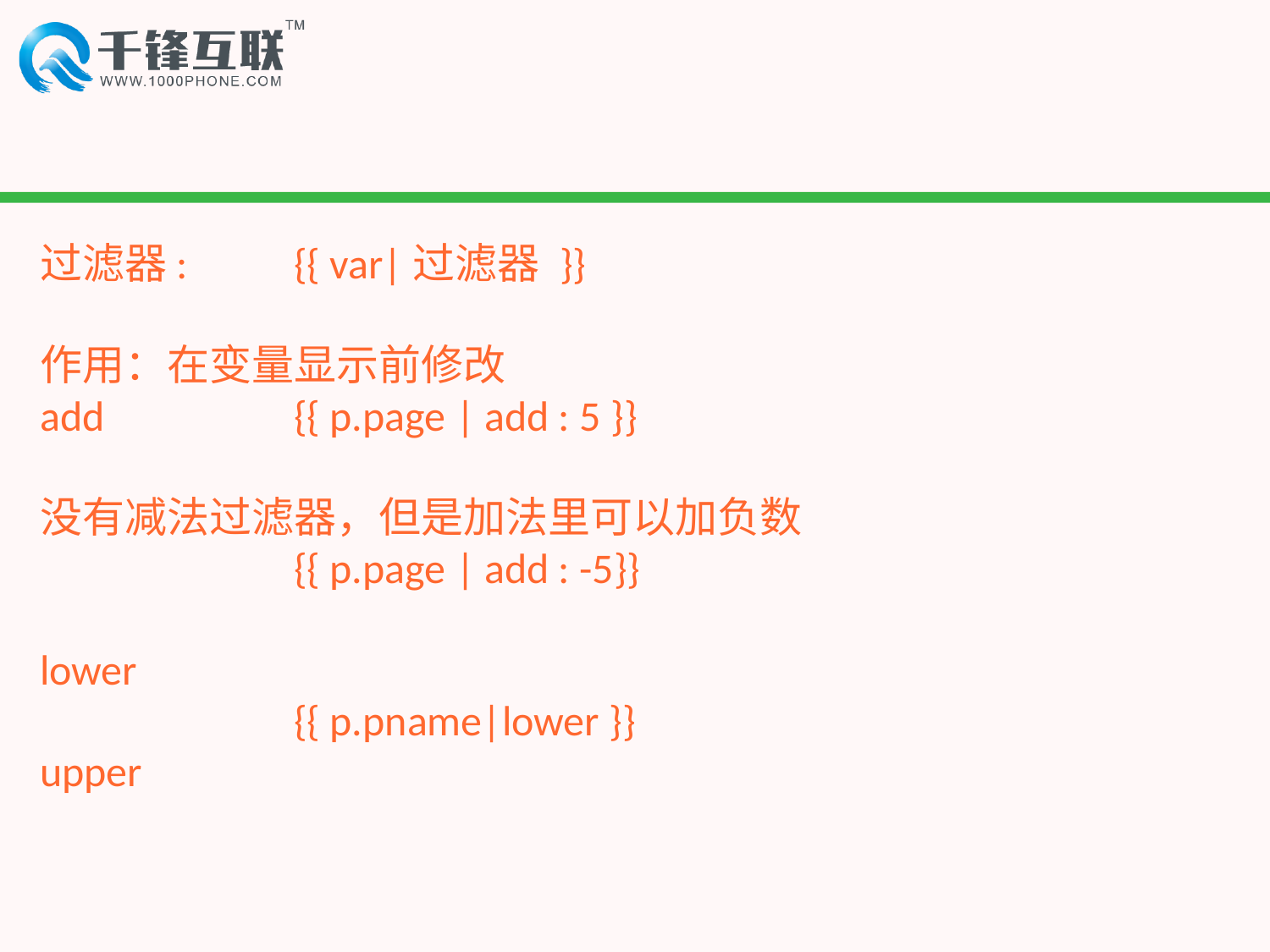

#
过滤器:	{{ var|过滤器 }}

作用：在变量显示前修改
add		{{ p.page | add : 5 }}

没有减法过滤器，但是加法里可以加负数
		{{ p.page | add : -5}}

lower
		{{ p.pname|lower }}
upper